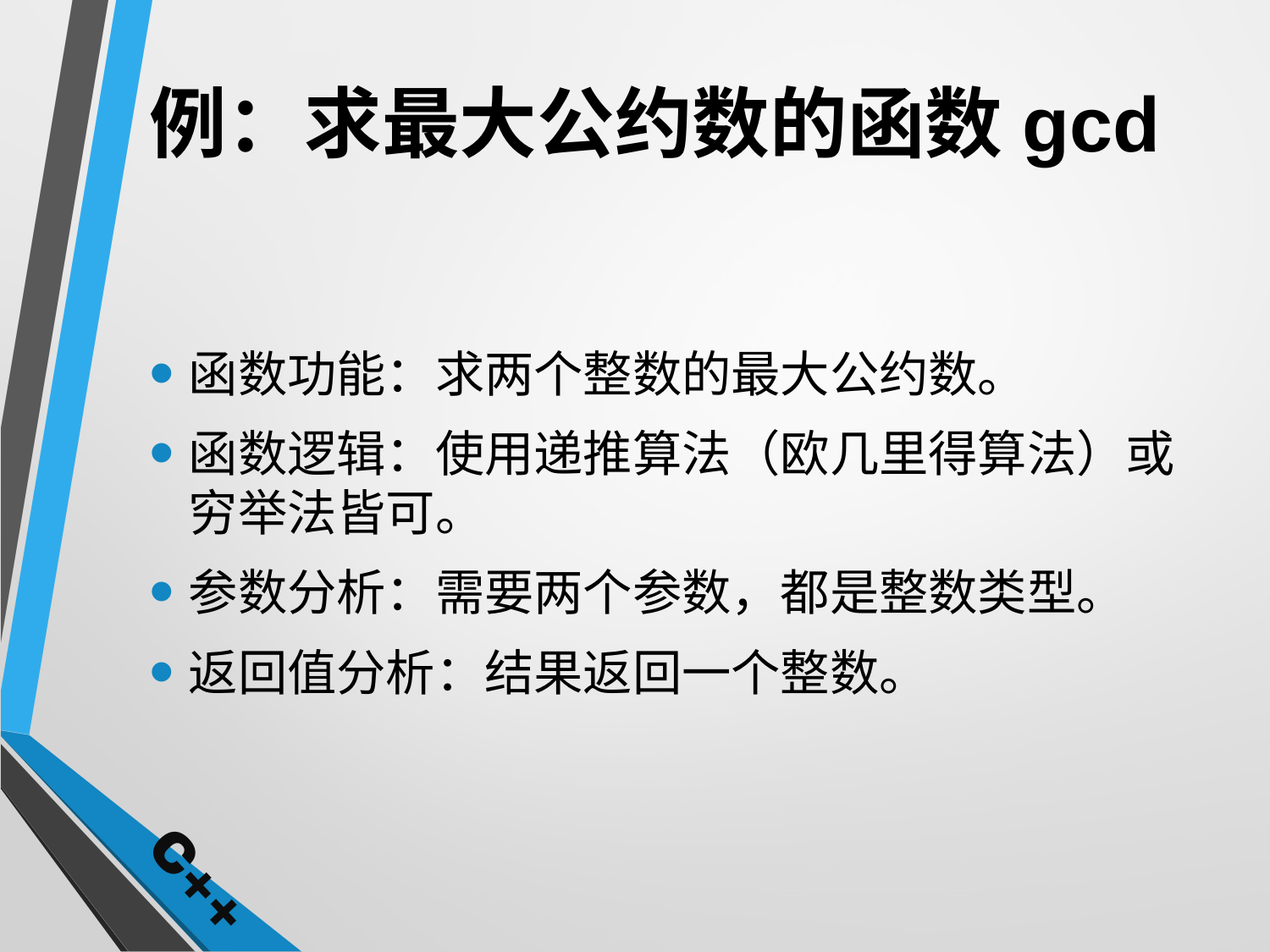

# 例：求最大公约数的函数gcd
函数功能：求两个整数的最大公约数。
函数逻辑：使用递推算法（欧几里得算法）或穷举法皆可。
参数分析：需要两个参数，都是整数类型。
返回值分析：结果返回一个整数。